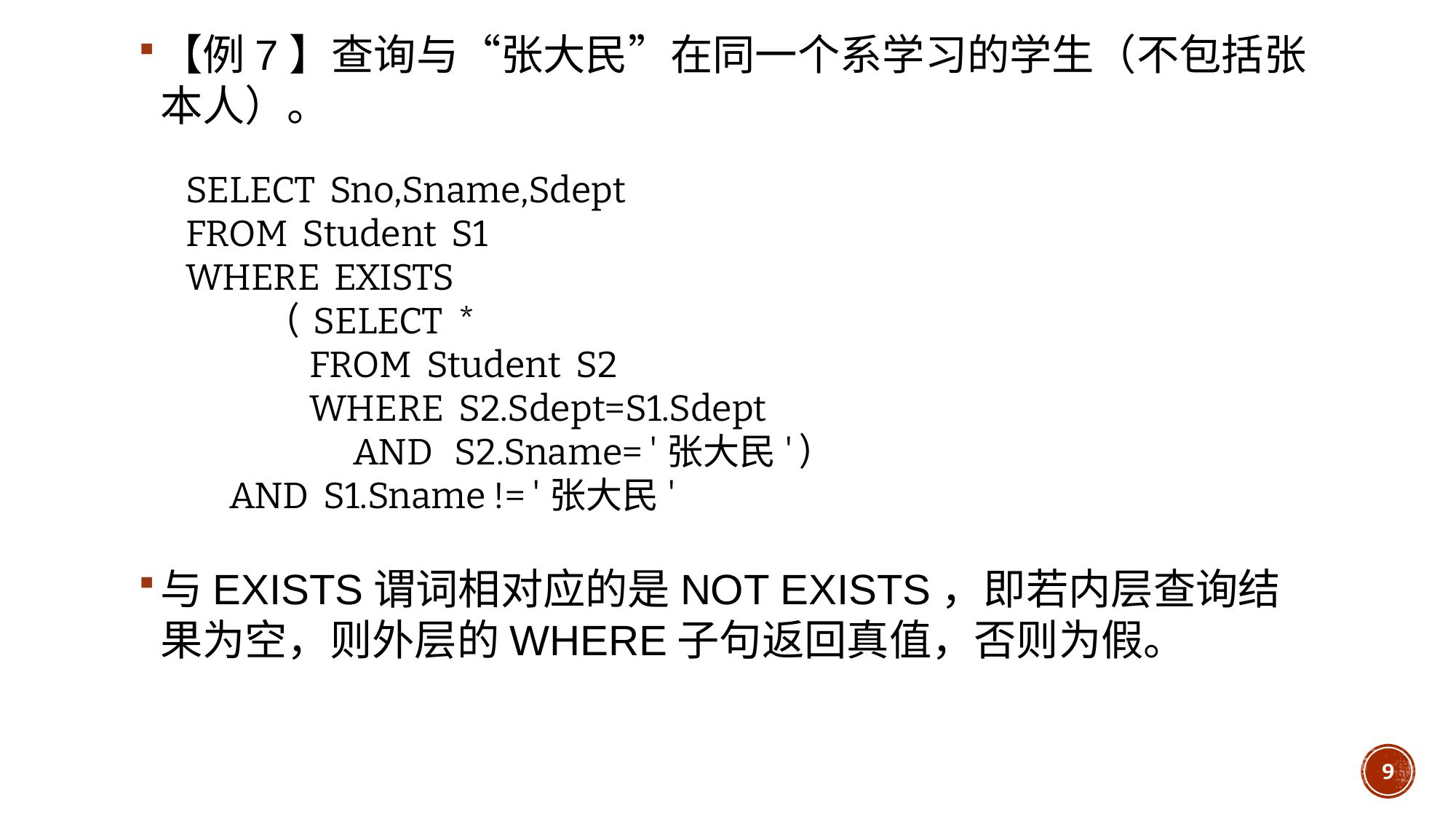

【例7】查询与“张大民”在同一个系学习的学生（不包括张本人）。

与EXISTS谓词相对应的是NOT EXISTS，即若内层查询结果为空，则外层的WHERE子句返回真值，否则为假。

SELECT  Sno,Sname,Sdept
FROM  Student  S1
WHERE  EXISTS
              (  SELECT  *
                 FROM  Student  S2
                 WHERE  S2.Sdept=S1.Sdept
                       AND   S2.Sname= '张大民' )
      AND  S1.Sname != '张大民'
9